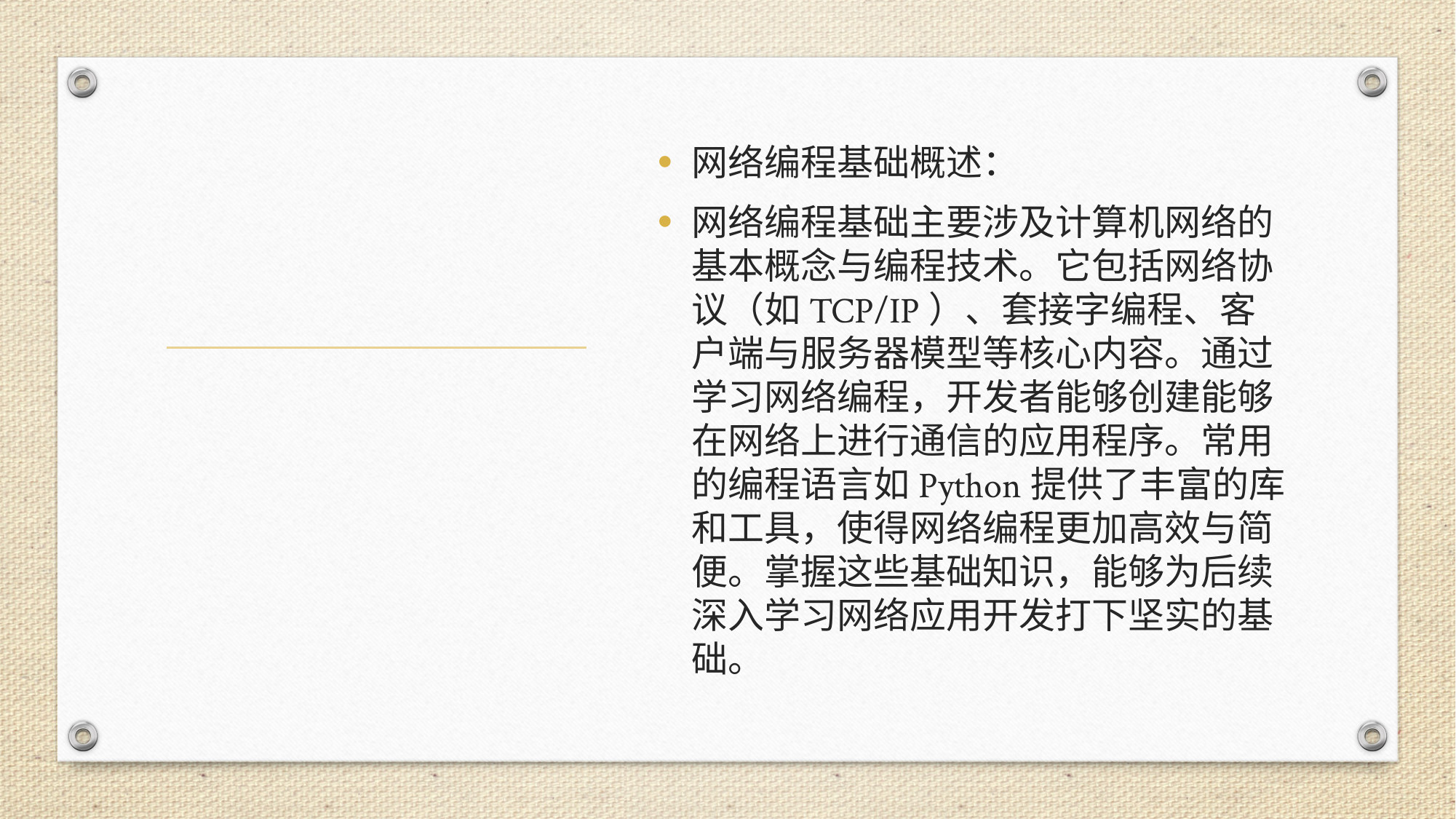

网络编程基础概述：
网络编程基础主要涉及计算机网络的基本概念与编程技术。它包括网络协议（如TCP/IP）、套接字编程、客户端与服务器模型等核心内容。通过学习网络编程，开发者能够创建能够在网络上进行通信的应用程序。常用的编程语言如Python提供了丰富的库和工具，使得网络编程更加高效与简便。掌握这些基础知识，能够为后续深入学习网络应用开发打下坚实的基础。
#